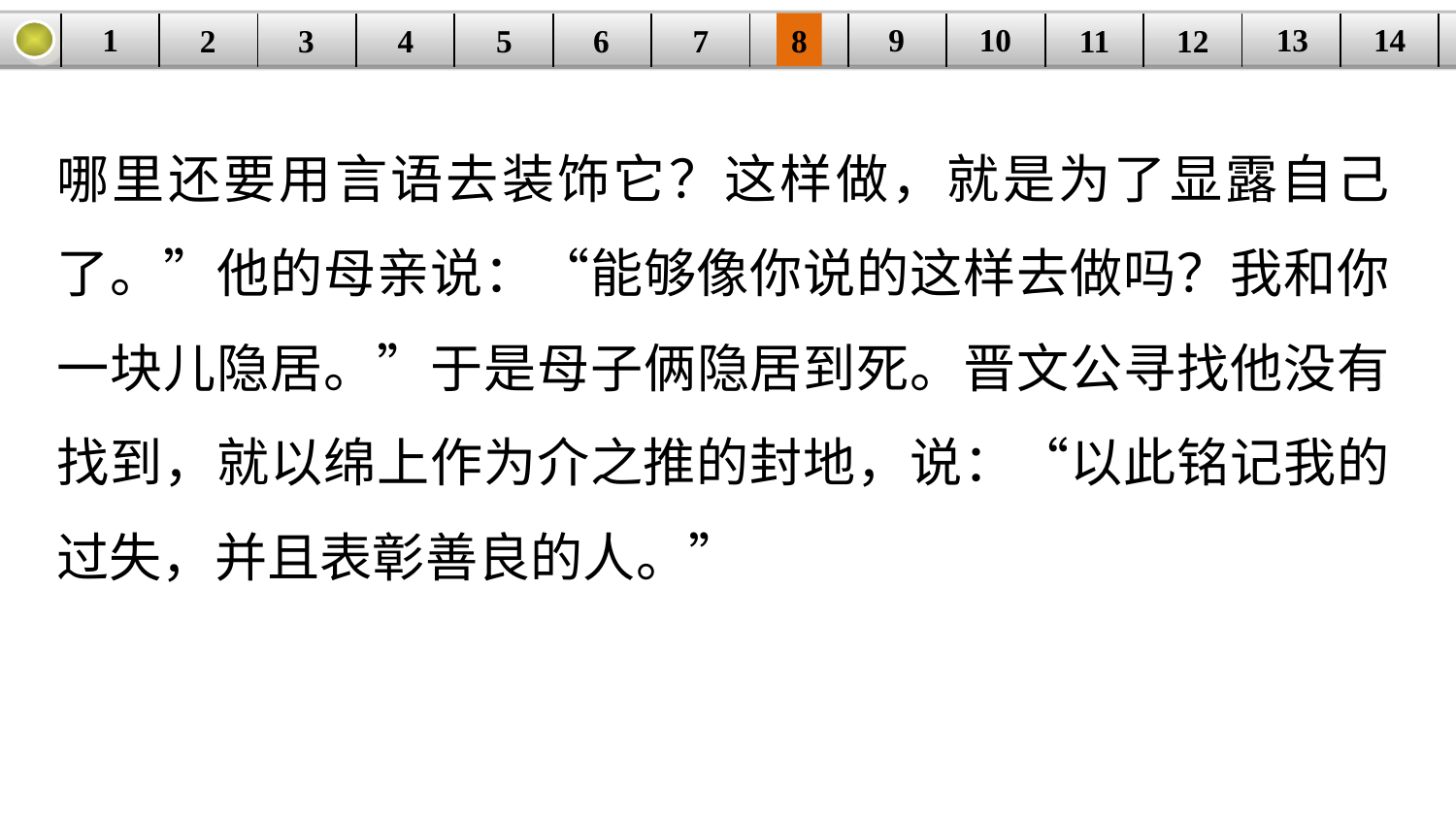

14
9
10
1
13
3
4
5
6
8
11
2
12
|  |  |  |  |  |  |  |  |  |  |  |  |  |  |
| --- | --- | --- | --- | --- | --- | --- | --- | --- | --- | --- | --- | --- | --- |
7

哪里还要用言语去装饰它？这样做，就是为了显露自己了。”他的母亲说：“能够像你说的这样去做吗？我和你一块儿隐居。”于是母子俩隐居到死。晋文公寻找他没有找到，就以绵上作为介之推的封地，说：“以此铭记我的过失，并且表彰善良的人。”